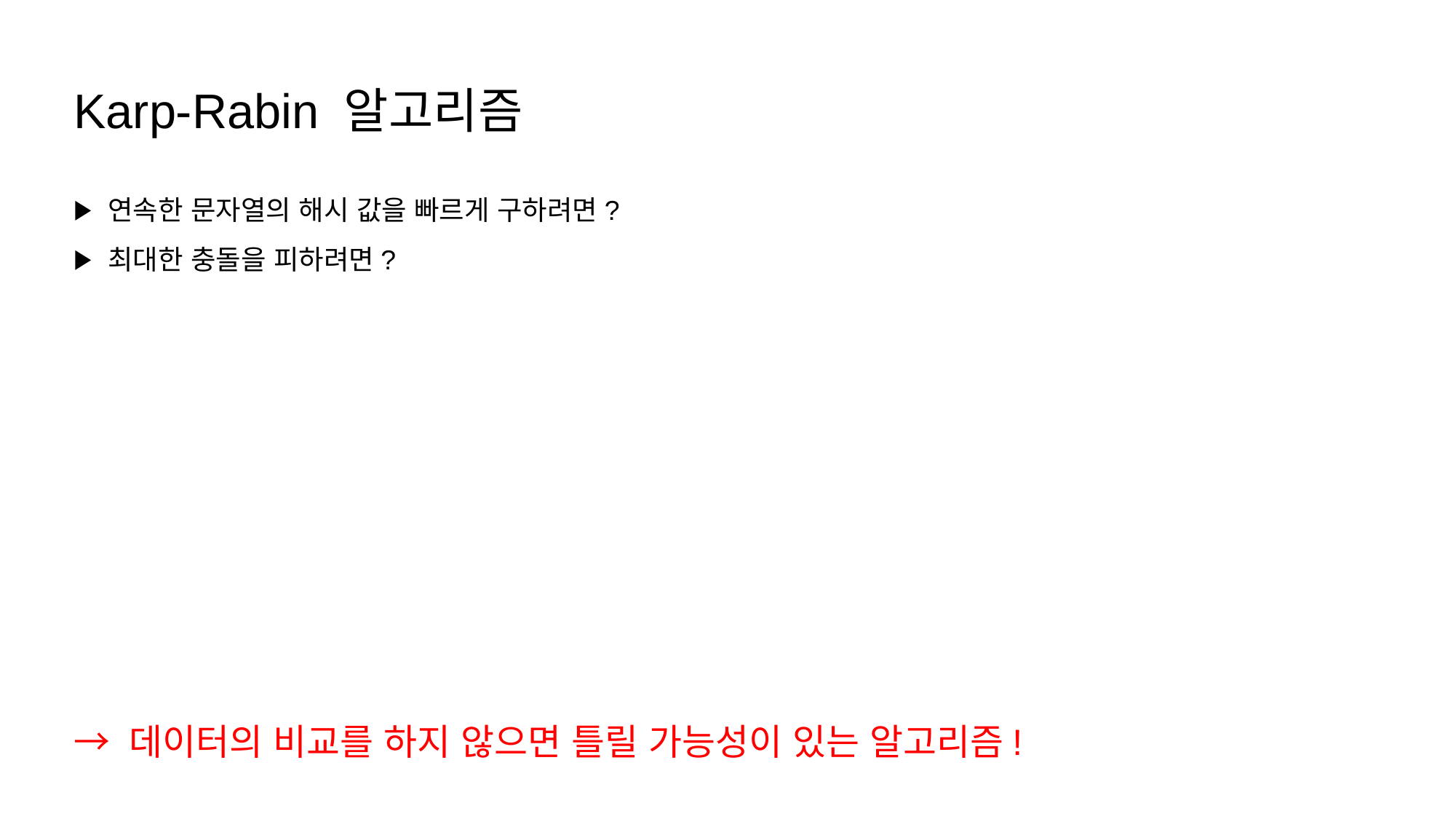

Karp-Rabin 알고리즘
연속한 문자열의 해시 값을 빠르게 구하려면?
최대한 충돌을 피하려면?

→ 데이터의 비교를 하지 않으면 틀릴 가능성이 있는 알고리즘!